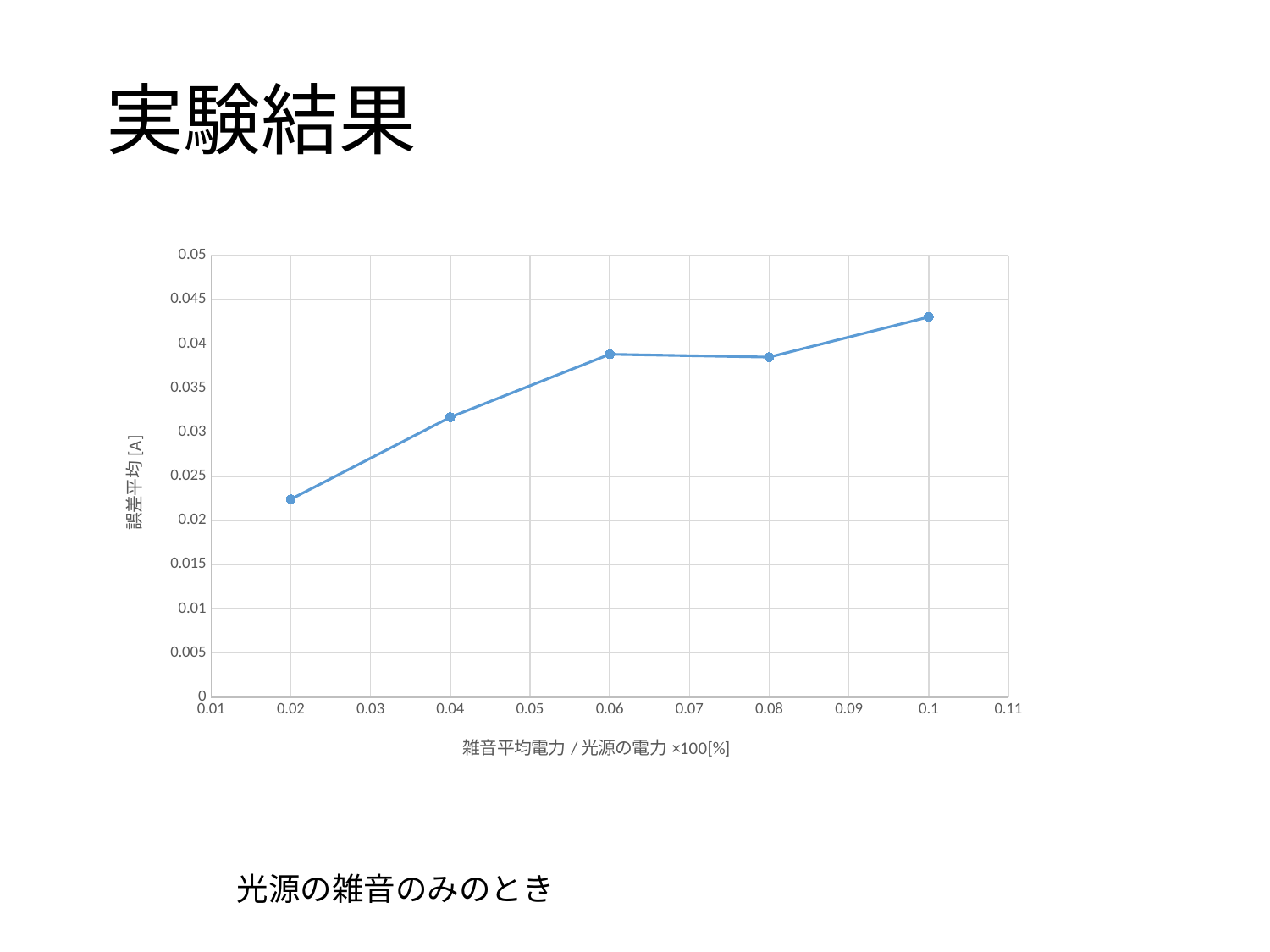

# 実験結果

### Chart

| Category | 誤差平均[A] |
|---|---|
光源の雑音のみのとき